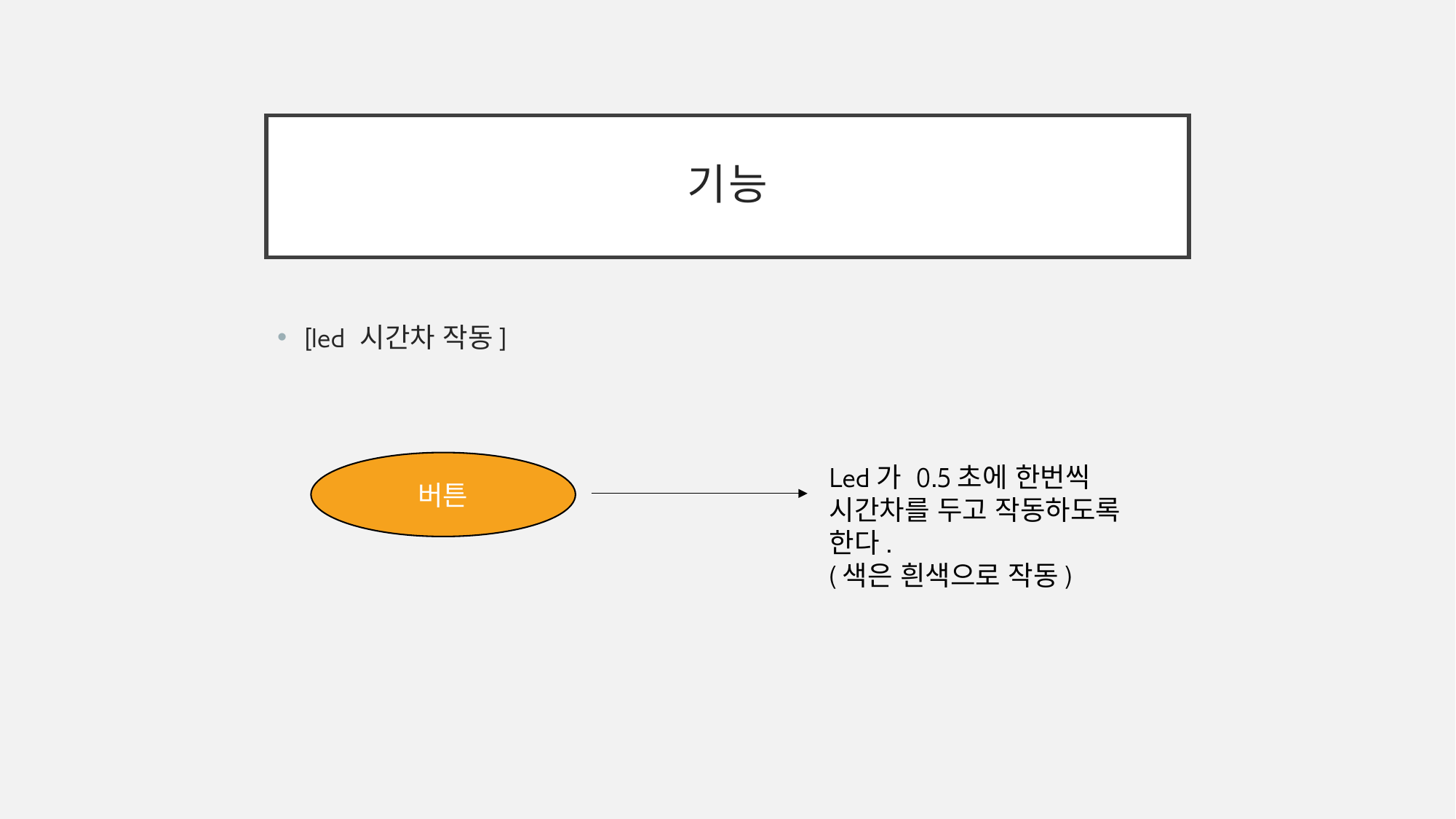

# 기능
[led 시간차 작동]
버튼
Led가 0.5초에 한번씩  시간차를 두고 작동하도록 한다.
(색은 흰색으로 작동)